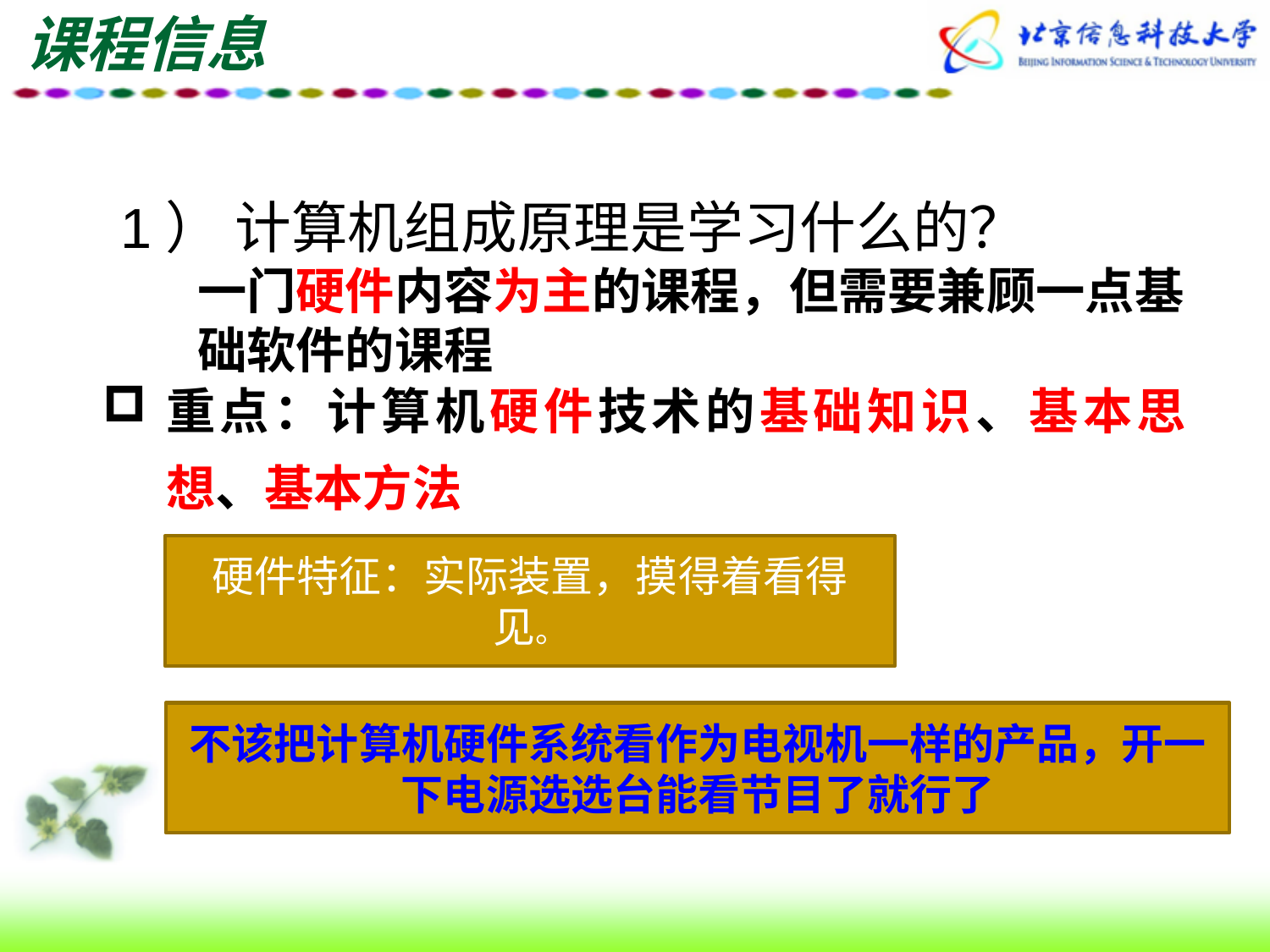

# 课程信息
1） 计算机组成原理是学习什么的？
一门硬件内容为主的课程，但需要兼顾一点基础软件的课程

重点：计算机硬件技术的基础知识、基本思想、基本方法

硬件特征：实际装置，摸得着看得见。
不该把计算机硬件系统看作为电视机一样的产品，开一下电源选选台能看节目了就行了